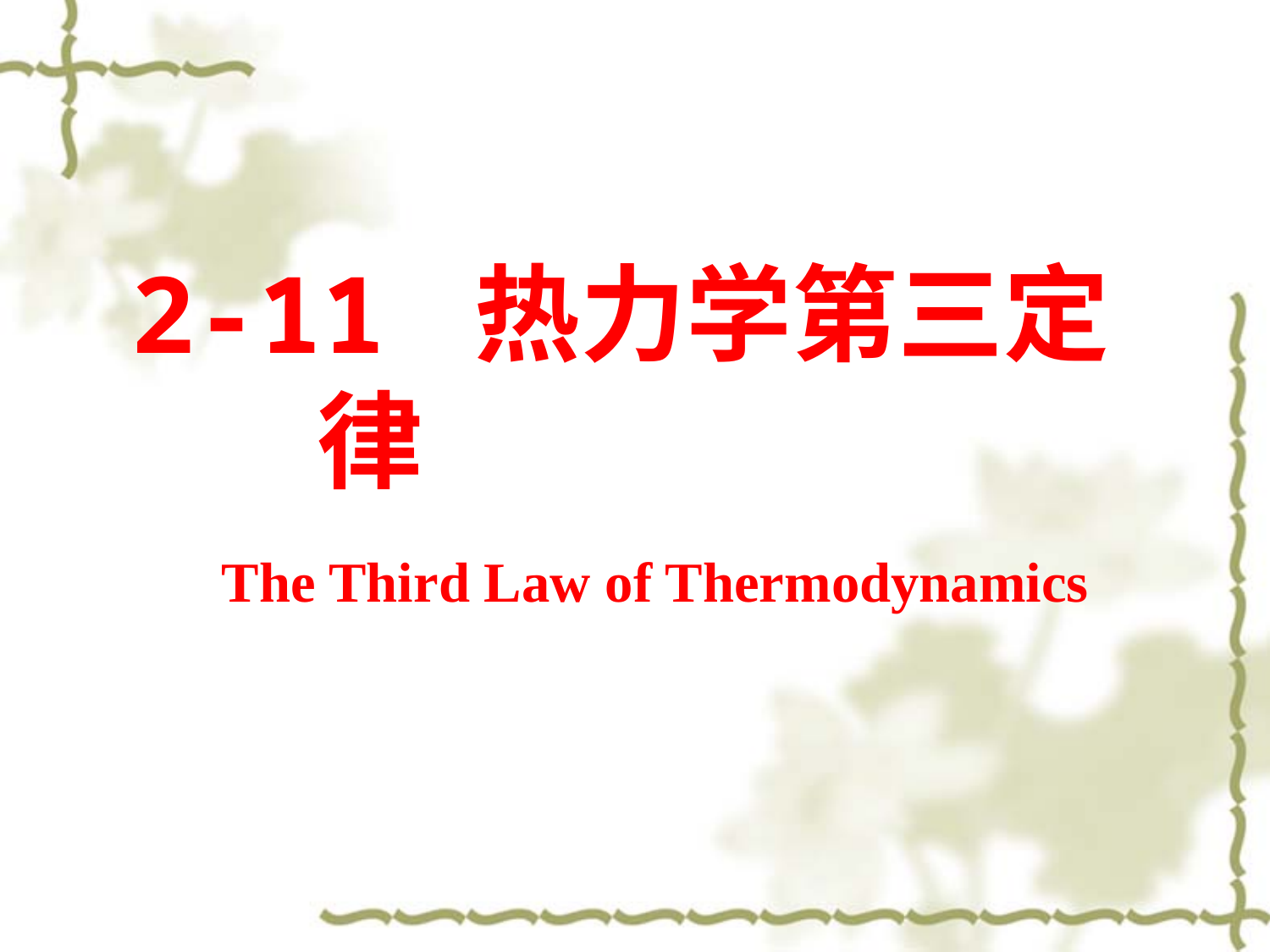

2-11 热力学第三定律
The Third Law of Thermodynamics